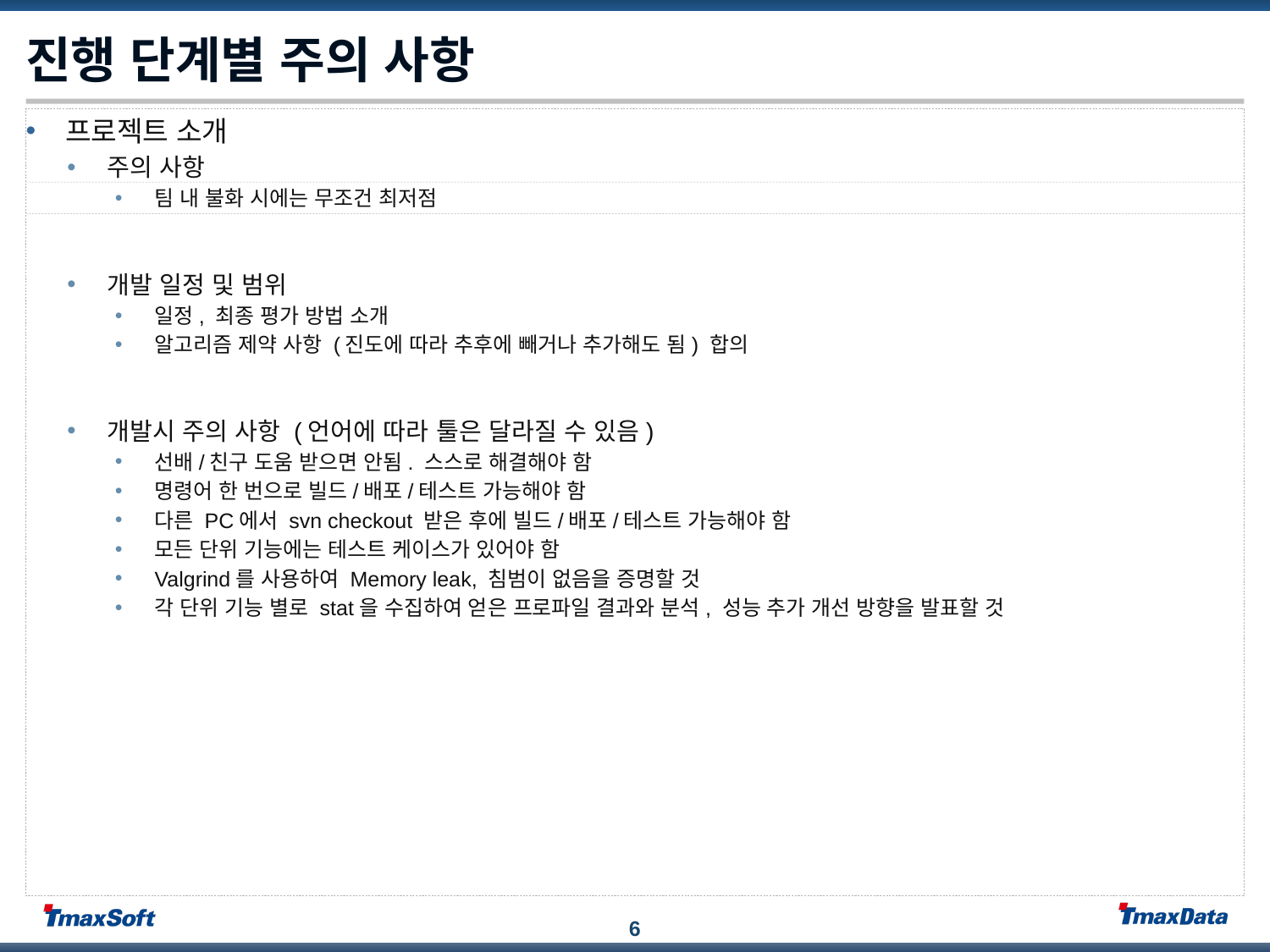

# 진행 단계별 주의 사항
프로젝트 소개
주의 사항
팀 내 불화 시에는 무조건 최저점

개발 일정 및 범위
일정, 최종 평가 방법 소개
알고리즘 제약 사항 (진도에 따라 추후에 빼거나 추가해도 됨) 합의

개발시 주의 사항 (언어에 따라 툴은 달라질 수 있음)
선배/친구 도움 받으면 안됨. 스스로 해결해야 함
명령어 한 번으로 빌드/배포/테스트 가능해야 함
다른 PC에서 svn checkout 받은 후에 빌드/배포/테스트 가능해야 함
모든 단위 기능에는 테스트 케이스가 있어야 함
Valgrind를 사용하여 Memory leak, 침범이 없음을 증명할 것
각 단위 기능 별로 stat을 수집하여 얻은 프로파일 결과와 분석, 성능 추가 개선 방향을 발표할 것